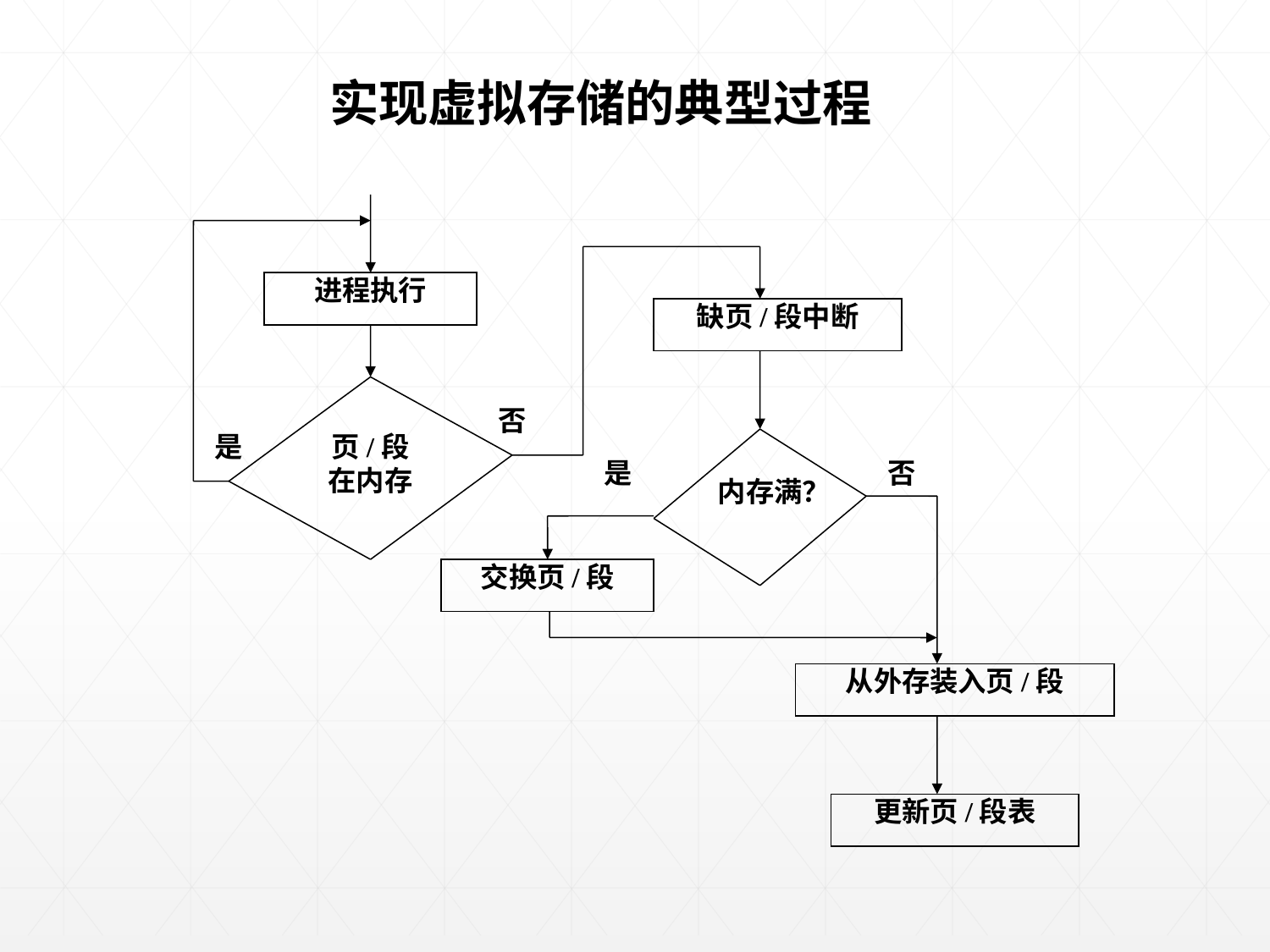

实现虚拟存储的典型过程

进程执行

是

否

页/段
在内存
缺页/段中断

内存满？
是

否

交换页/段

从外存装入页/段

更新页/段表